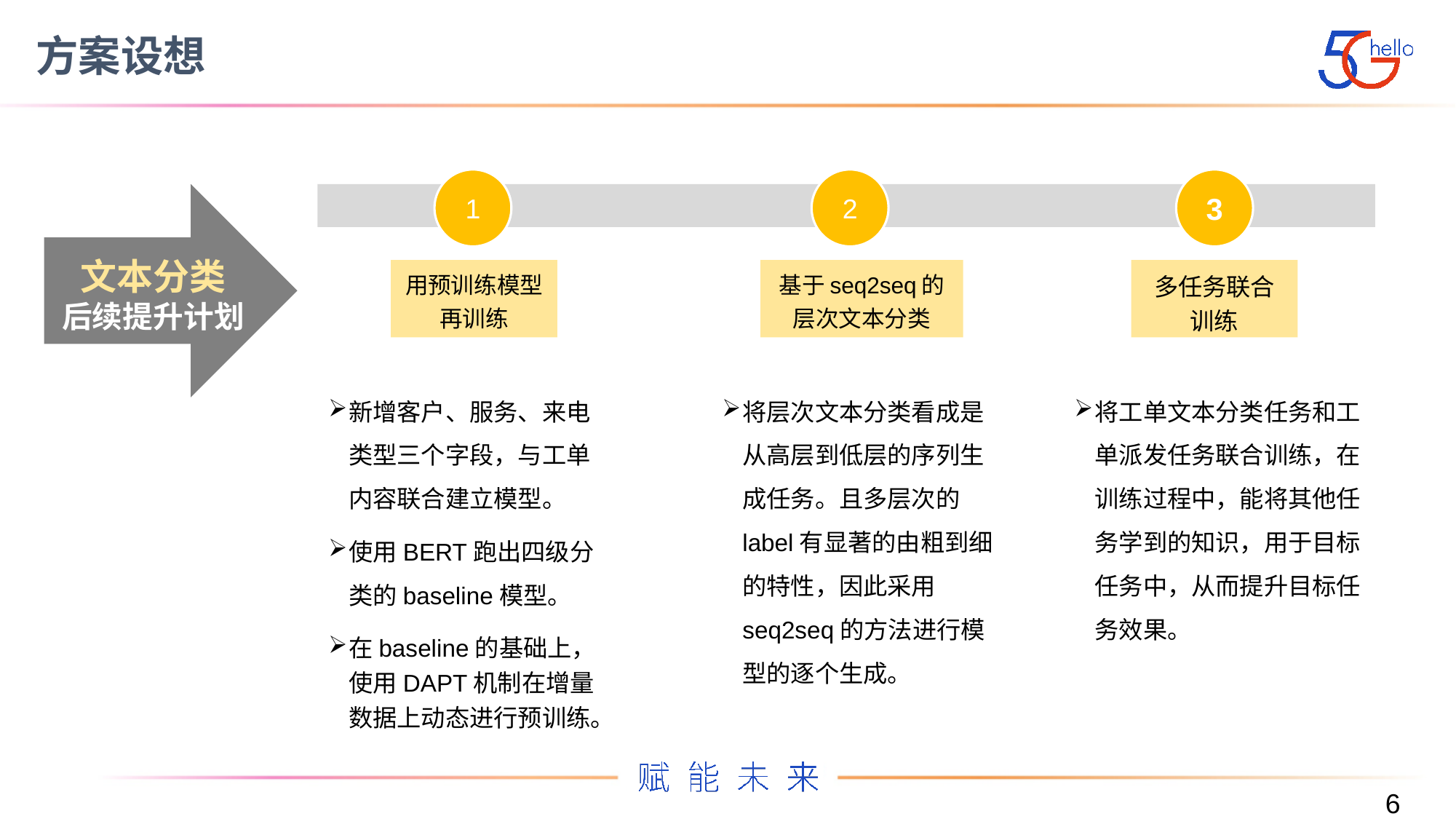

# 方案设想
1
2
3

文本分类
后续提升计划
用预训练模型再训练
基于seq2seq的层次文本分类
多任务联合训练
将层次文本分类看成是从高层到低层的序列生成任务。且多层次的label有显著的由粗到细的特性，因此采用seq2seq的方法进行模型的逐个生成。
新增客户、服务、来电类型三个字段，与工单内容联合建立模型。
使用BERT跑出四级分类的baseline模型。
在baseline的基础上，使用DAPT机制在增量数据上动态进行预训练。
将工单文本分类任务和工单派发任务联合训练，在训练过程中，能将其他任务学到的知识，用于目标任务中，从而提升目标任务效果。
6